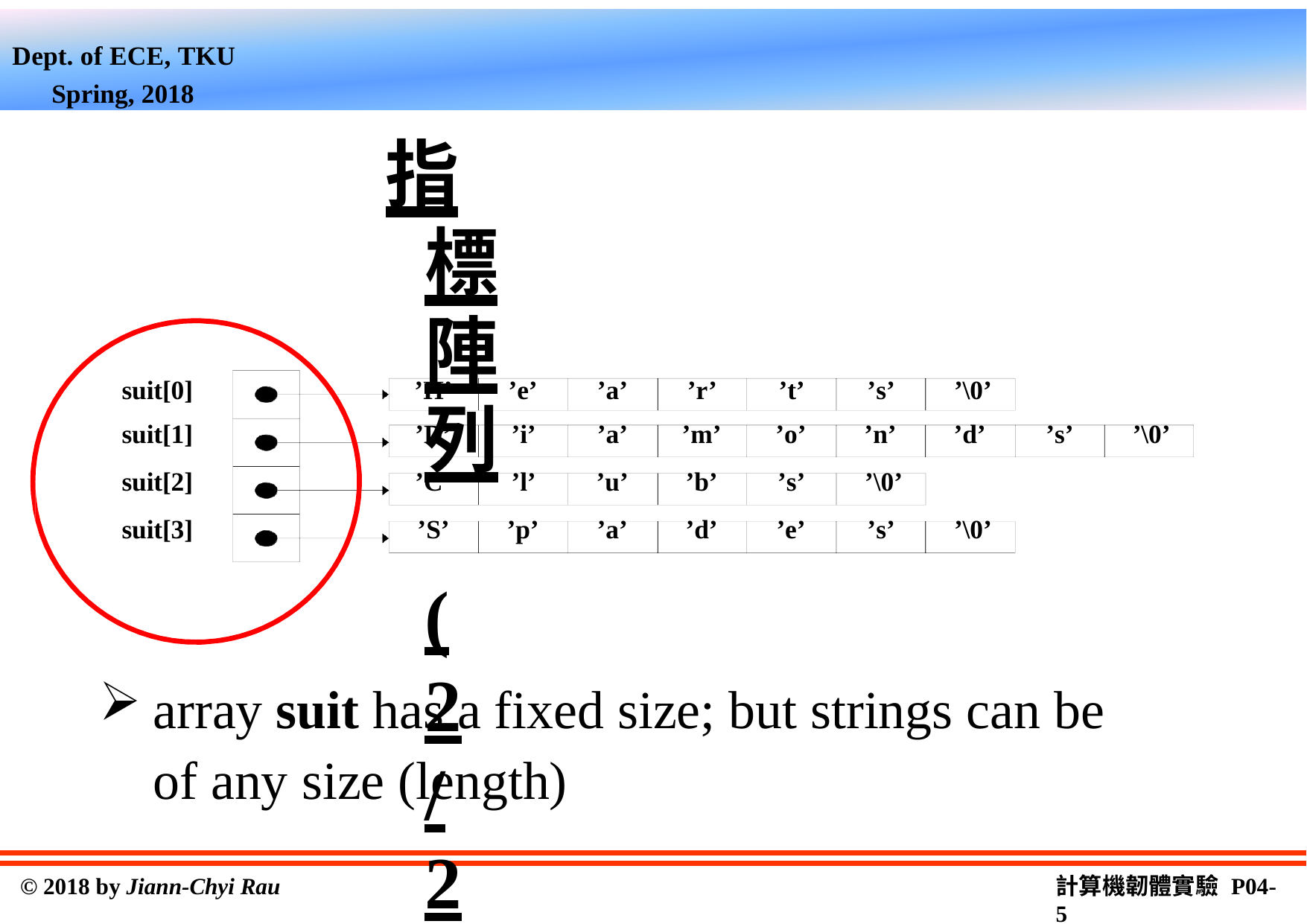

Dept. of ECE, TKU Spring, 2018
指標陣列 (2/2)
array suit of type char * ⇒ suit is of type char **

| suit[0] | ’H’ | ’e’ | ’a’ | ’r’ | ’t’ | ’s’ | ’\0’ |  |  |
| --- | --- | --- | --- | --- | --- | --- | --- | --- | --- |
| suit[1] | ’D’ | ’i’ | ’a’ | ’m’ | ’o’ | ’n’ | ’d’ | ’s’ | ’\0’ |
| suit[2] | ’C’ | ’l’ | ’u’ | ’b’ | ’s’ | ’\0’ |  |  |  |
| suit[3] | ’S’ | ’p’ | ’a’ | ’d’ | ’e’ | ’s’ | ’\0’ |  |  |
array suit has a fixed size; but strings can be of any size (length)

計算機韌體實驗 P04-5
© 2018 by Jiann-Chyi Rau